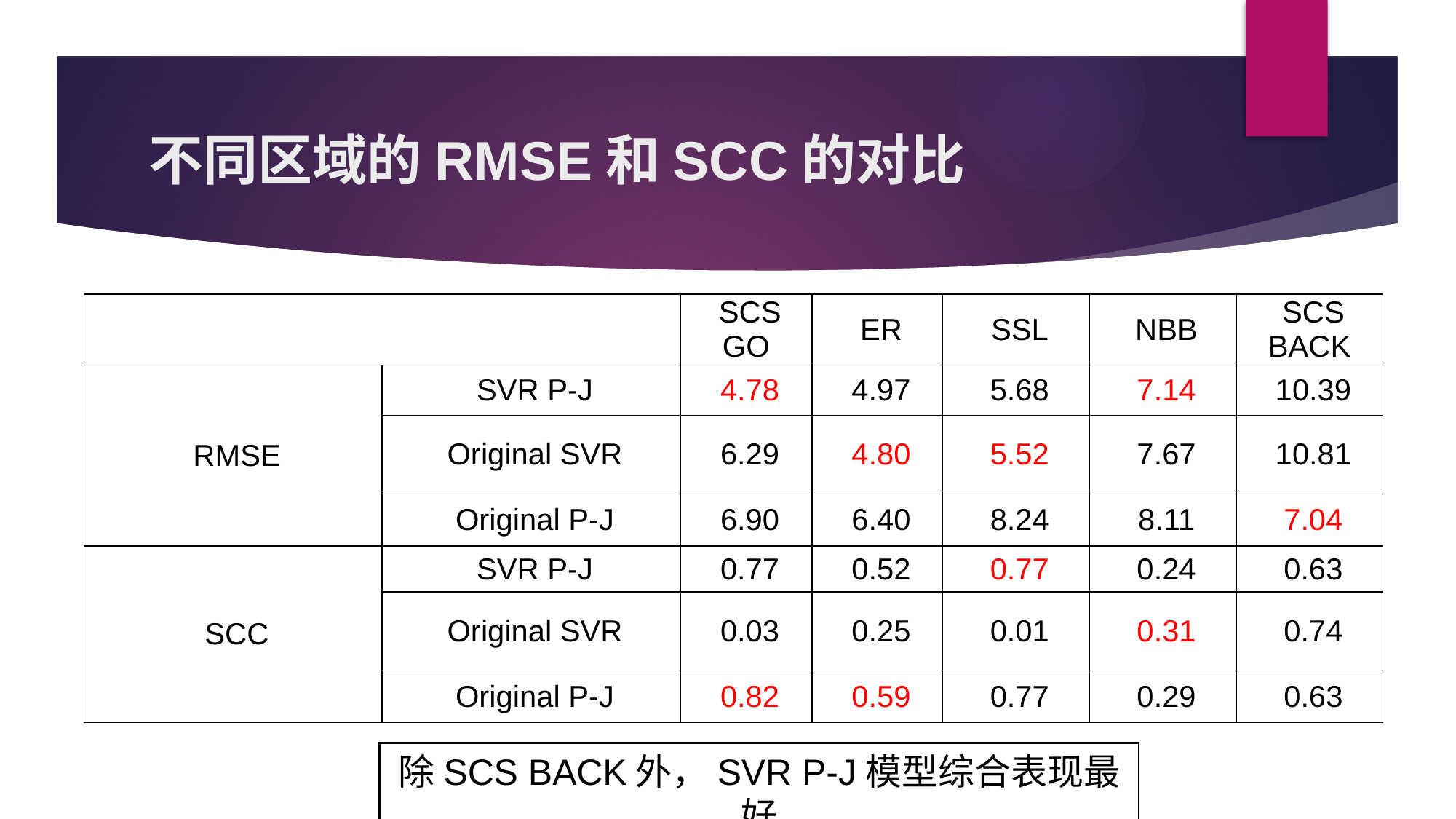

# 不同区域的RMSE和SCC的对比
|  |  | SCS GO | ER | SSL | NBB | SCS BACK |
| --- | --- | --- | --- | --- | --- | --- |
| RMSE | SVR P-J | 4.78 | 4.97 | 5.68 | 7.14 | 10.39 |
|  | Original SVR | 6.29 | 4.80 | 5.52 | 7.67 | 10.81 |
|  | Original P-J | 6.90 | 6.40 | 8.24 | 8.11 | 7.04 |
| SCC | SVR P-J | 0.77 | 0.52 | 0.77 | 0.24 | 0.63 |
|  | Original SVR | 0.03 | 0.25 | 0.01 | 0.31 | 0.74 |
|  | Original P-J | 0.82 | 0.59 | 0.77 | 0.29 | 0.63 |
除SCS BACK外，SVR P-J模型综合表现最好